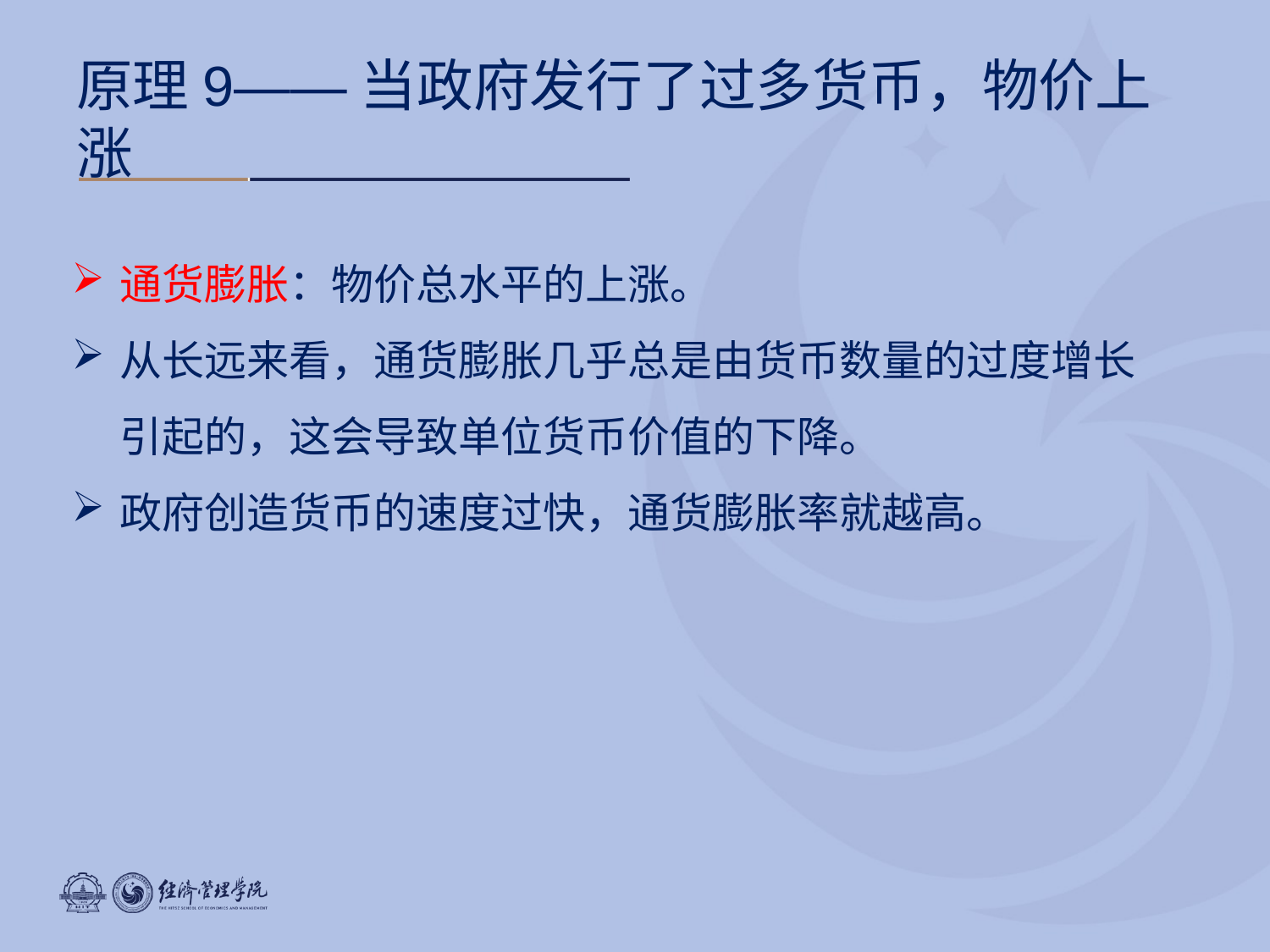

# 原理9——当政府发行了过多货币，物价上涨
通货膨胀：物价总水平的上涨。
从长远来看，通货膨胀几乎总是由货币数量的过度增长引起的，这会导致单位货币价值的下降。
政府创造货币的速度过快，通货膨胀率就越高。